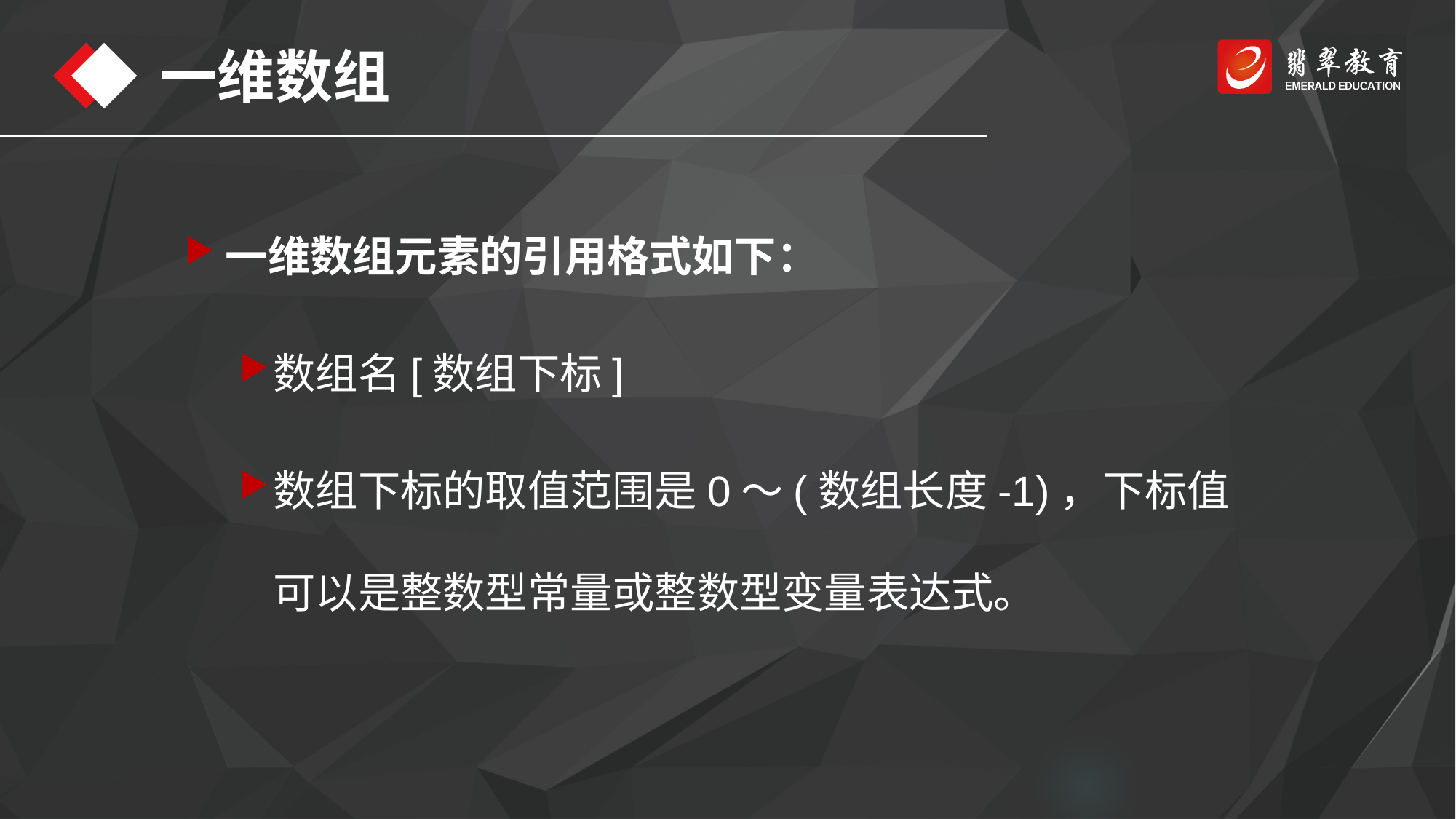

一维数组

一维数组元素的引用格式如下：
数组名[数组下标]
数组下标的取值范围是0～(数组长度-1)，下标值可以是整数型常量或整数型变量表达式。